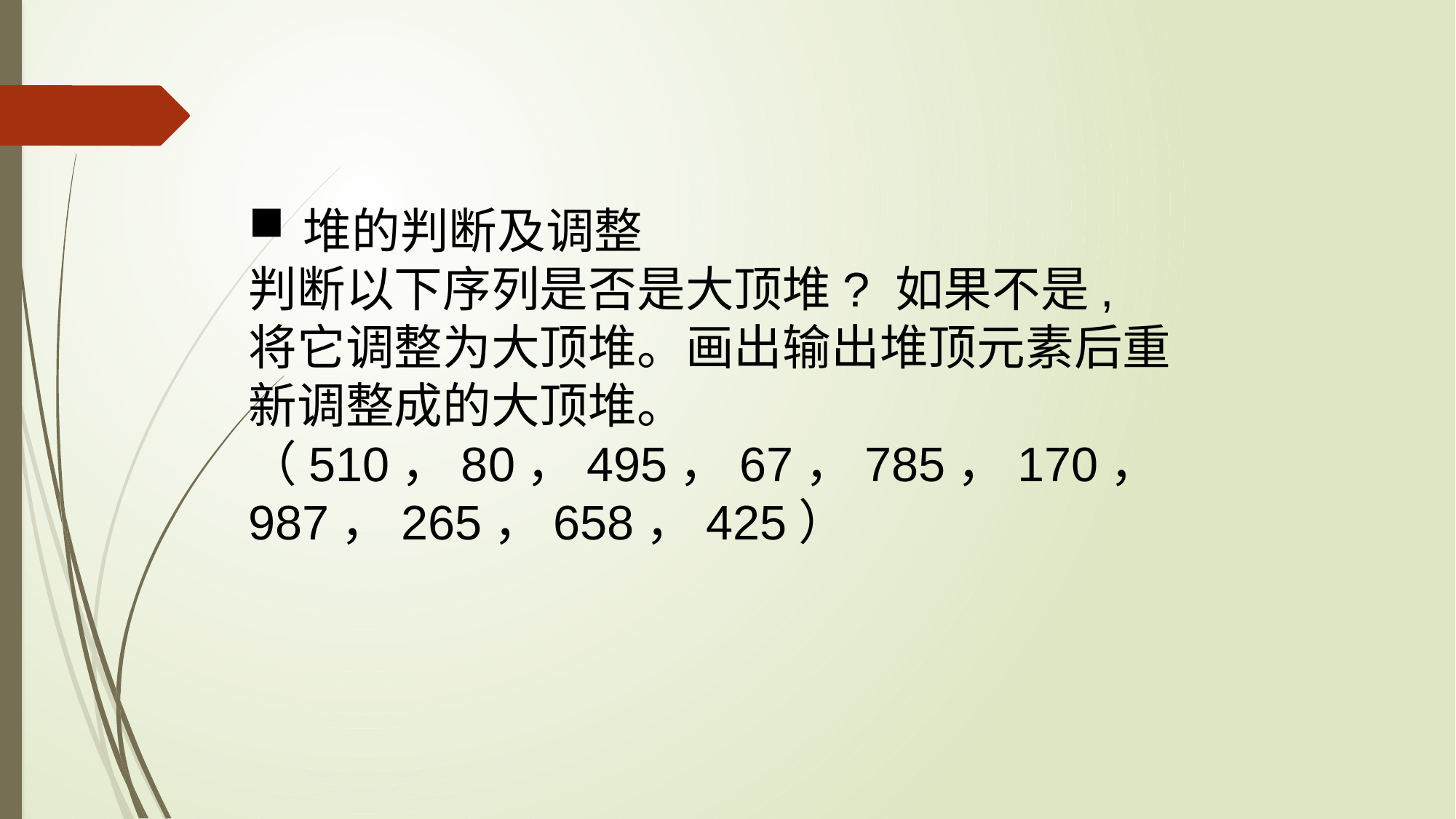

堆的判断及调整
判断以下序列是否是大顶堆? 如果不是, 将它调整为大顶堆。画出输出堆顶元素后重新调整成的大顶堆。
（510，80，495，67，785，170，987，265，658，425）